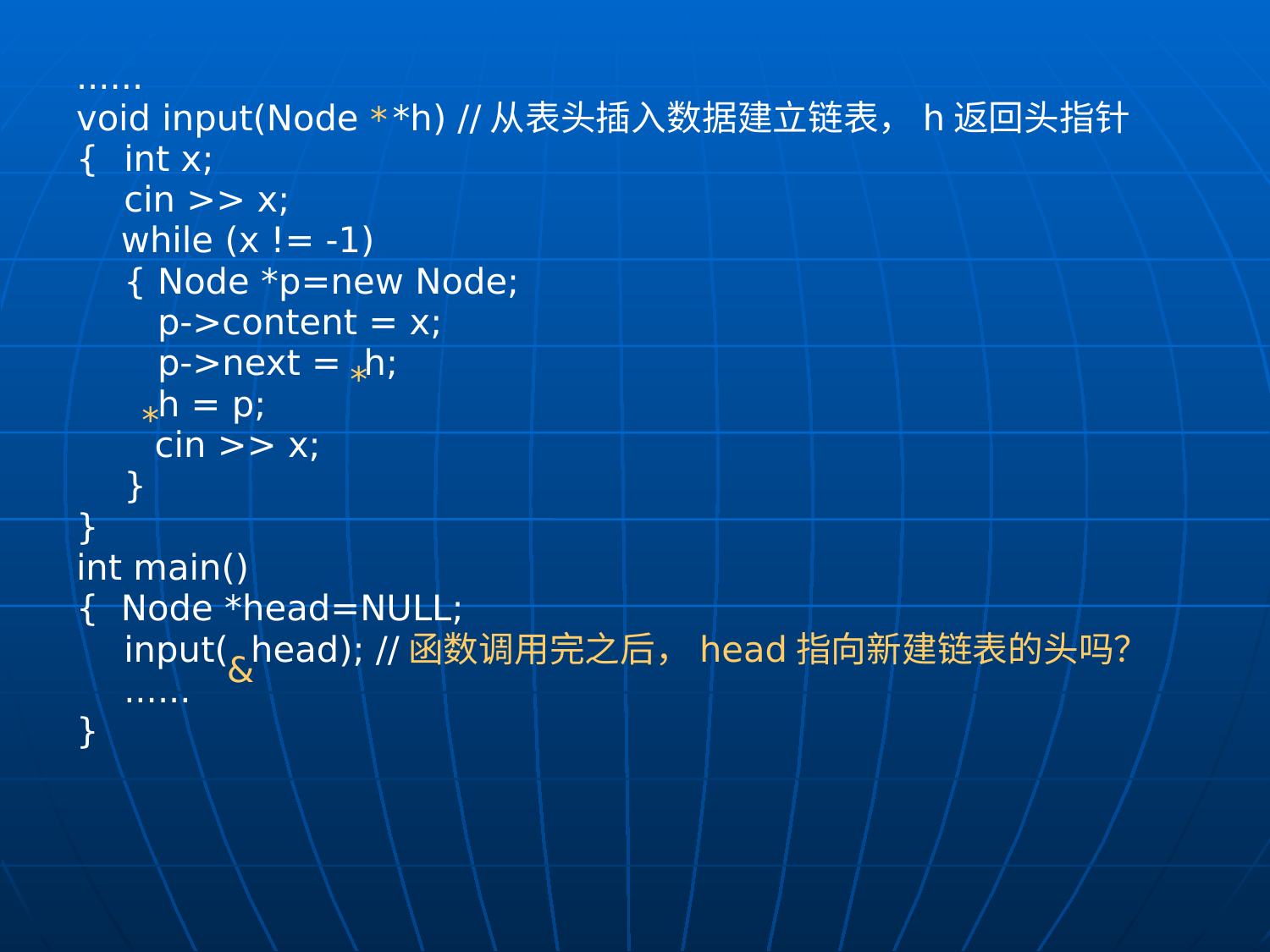

......
void input(Node   *h) //从表头插入数据建立链表，h返回头指针
{  	int x;
	cin >> x;
    while (x != -1)
	{ Node *p=new Node;
	   p->content = x;
	   p->next =  h;
	   h = p;
       cin >> x;
	}
}
int main()
{  Node *head=NULL;
	input(  head); //函数调用完之后，head指向新建链表的头吗？
	......
}
*
*
*
&